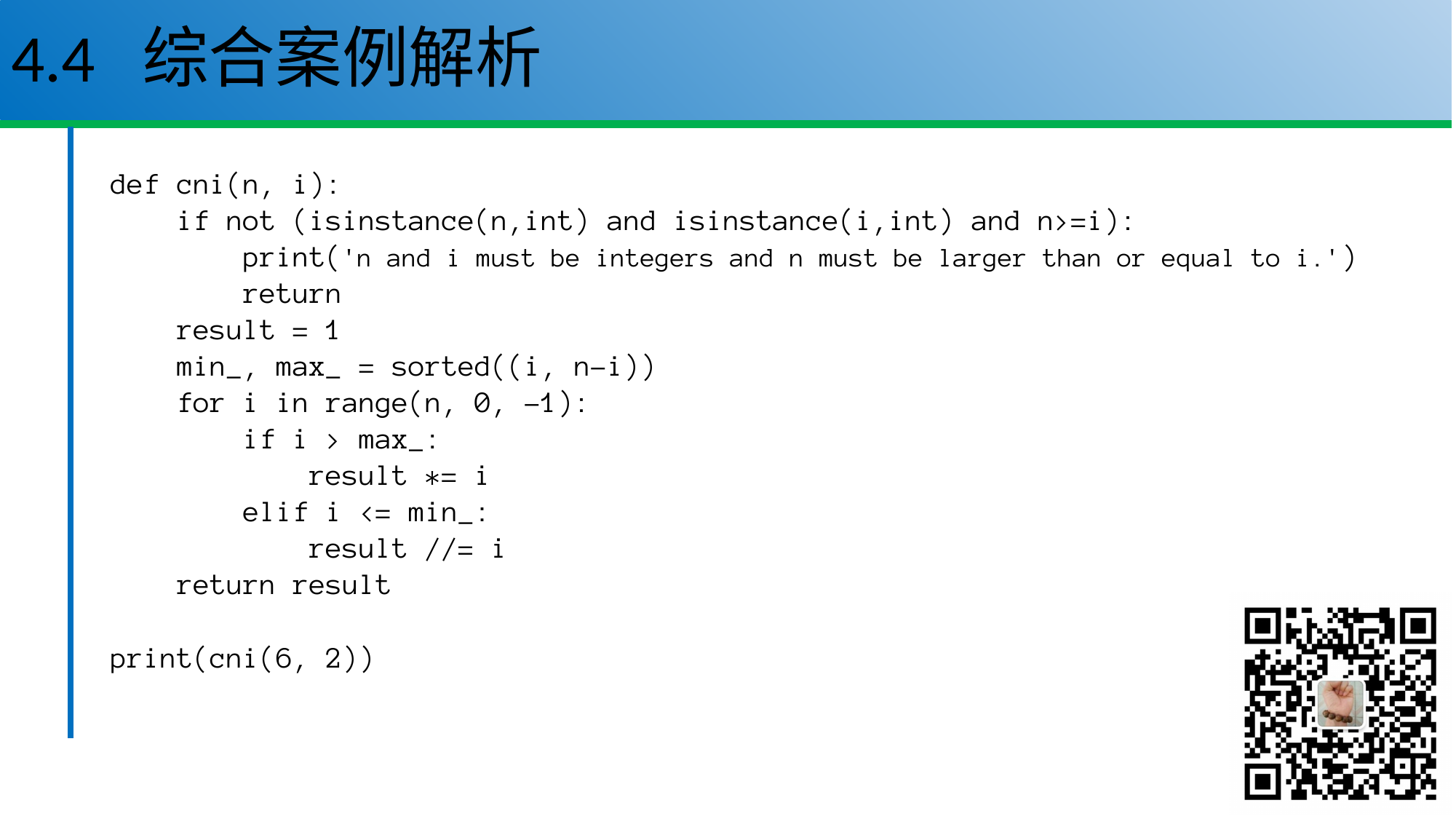

# 4.4  综合案例解析
def cni(n, i):
    if not (isinstance(n,int) and isinstance(i,int) and n>=i):
        print('n and i must be integers and n must be larger than or equal to i.')
        return
    result = 1
    min_, max_ = sorted((i, n-i))
    for i in range(n, 0, -1):
        if i > max_:
            result *= i
        elif i <= min_:
            result //= i
    return result

print(cni(6, 2))
35